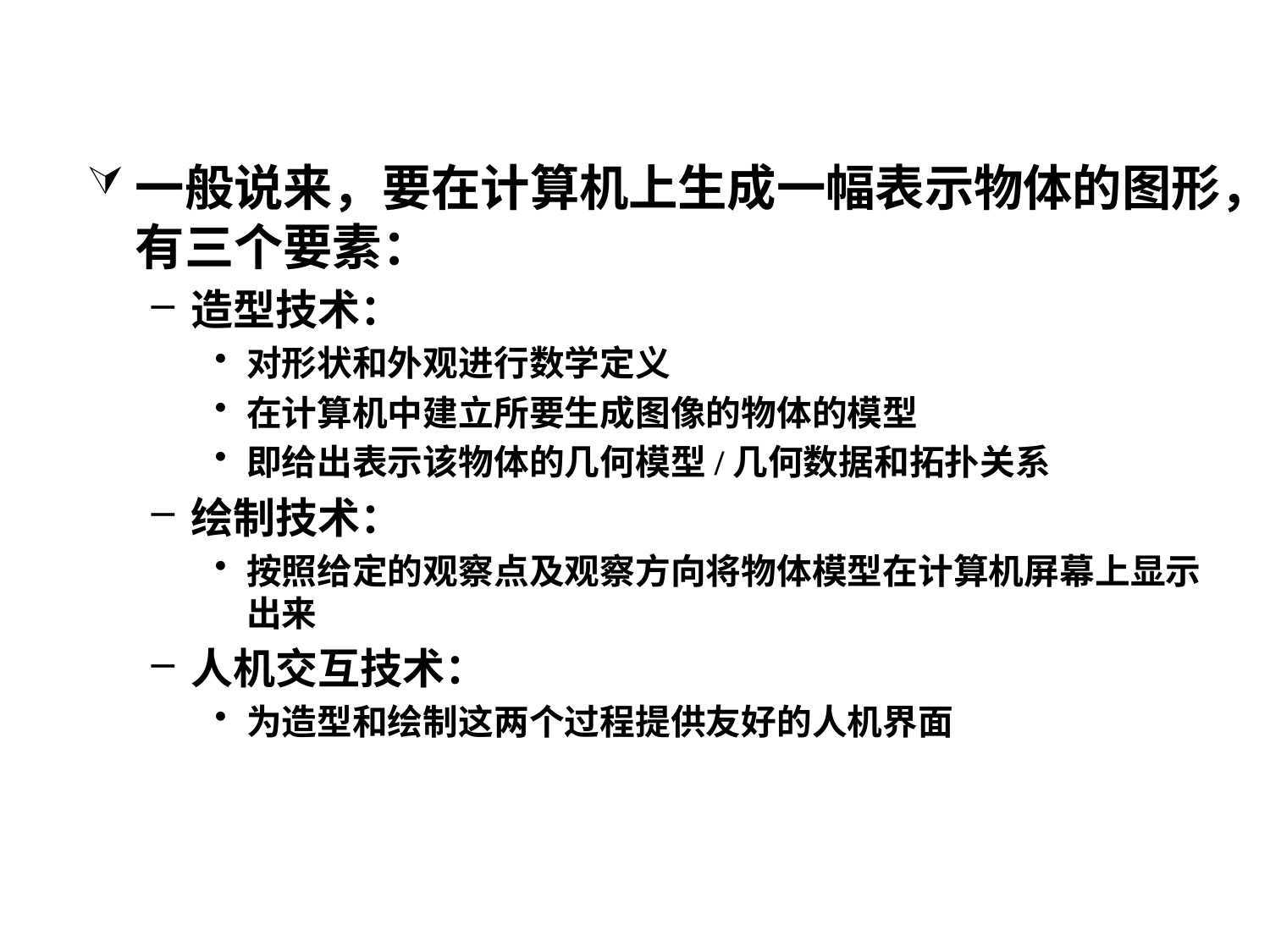

一般说来，要在计算机上生成一幅表示物体的图形，有三个要素：
造型技术：
对形状和外观进行数学定义
在计算机中建立所要生成图像的物体的模型
即给出表示该物体的几何模型/几何数据和拓扑关系
绘制技术：
按照给定的观察点及观察方向将物体模型在计算机屏幕上显示出来
人机交互技术：
为造型和绘制这两个过程提供友好的人机界面